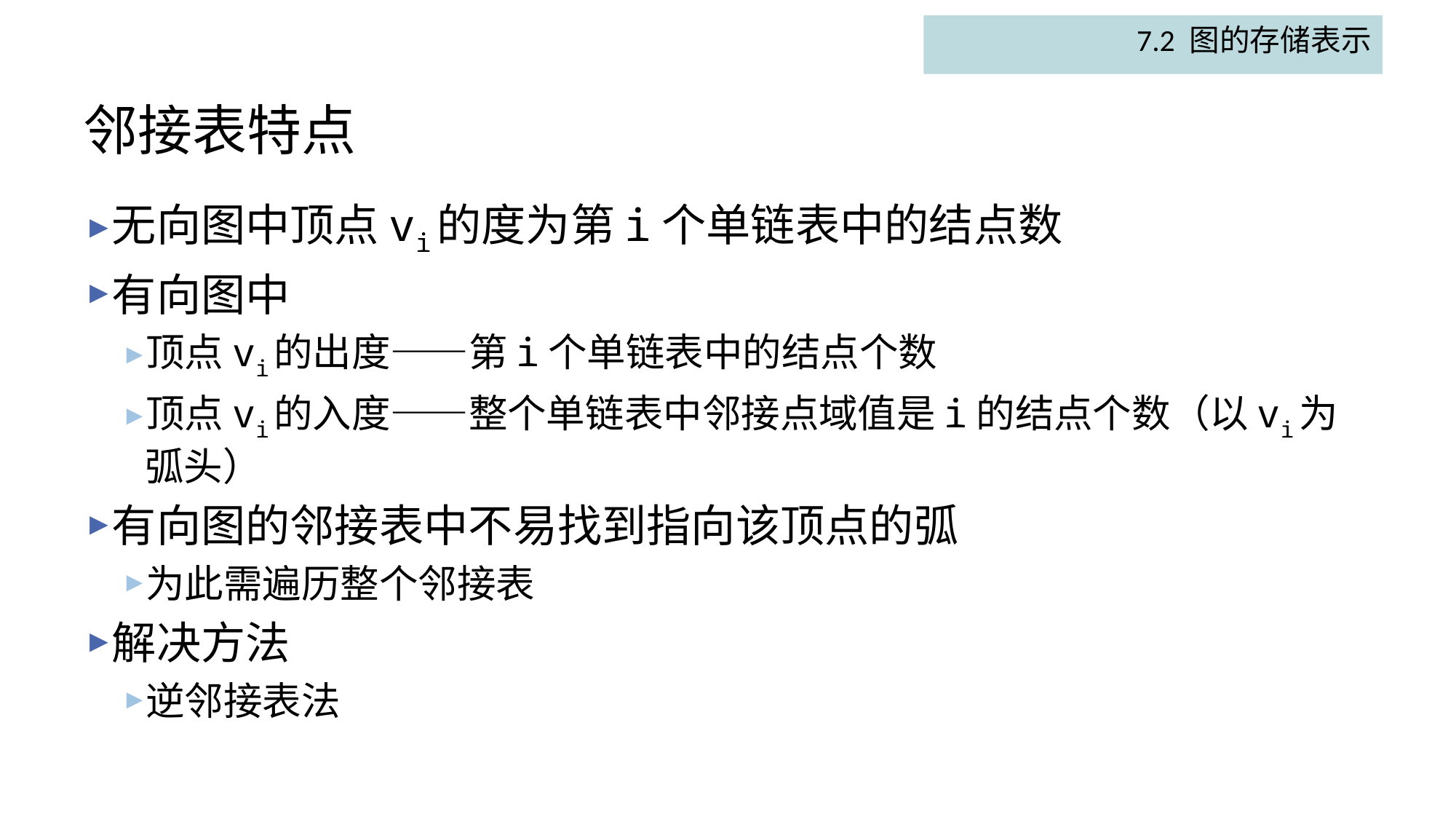

7.2 图的存储表示
# 邻接表特点
无向图中顶点vi的度为第i个单链表中的结点数
有向图中
顶点vi的出度——第i个单链表中的结点个数
顶点vi的入度——整个单链表中邻接点域值是i的结点个数（以vi为弧头）
有向图的邻接表中不易找到指向该顶点的弧
为此需遍历整个邻接表
解决方法
逆邻接表法